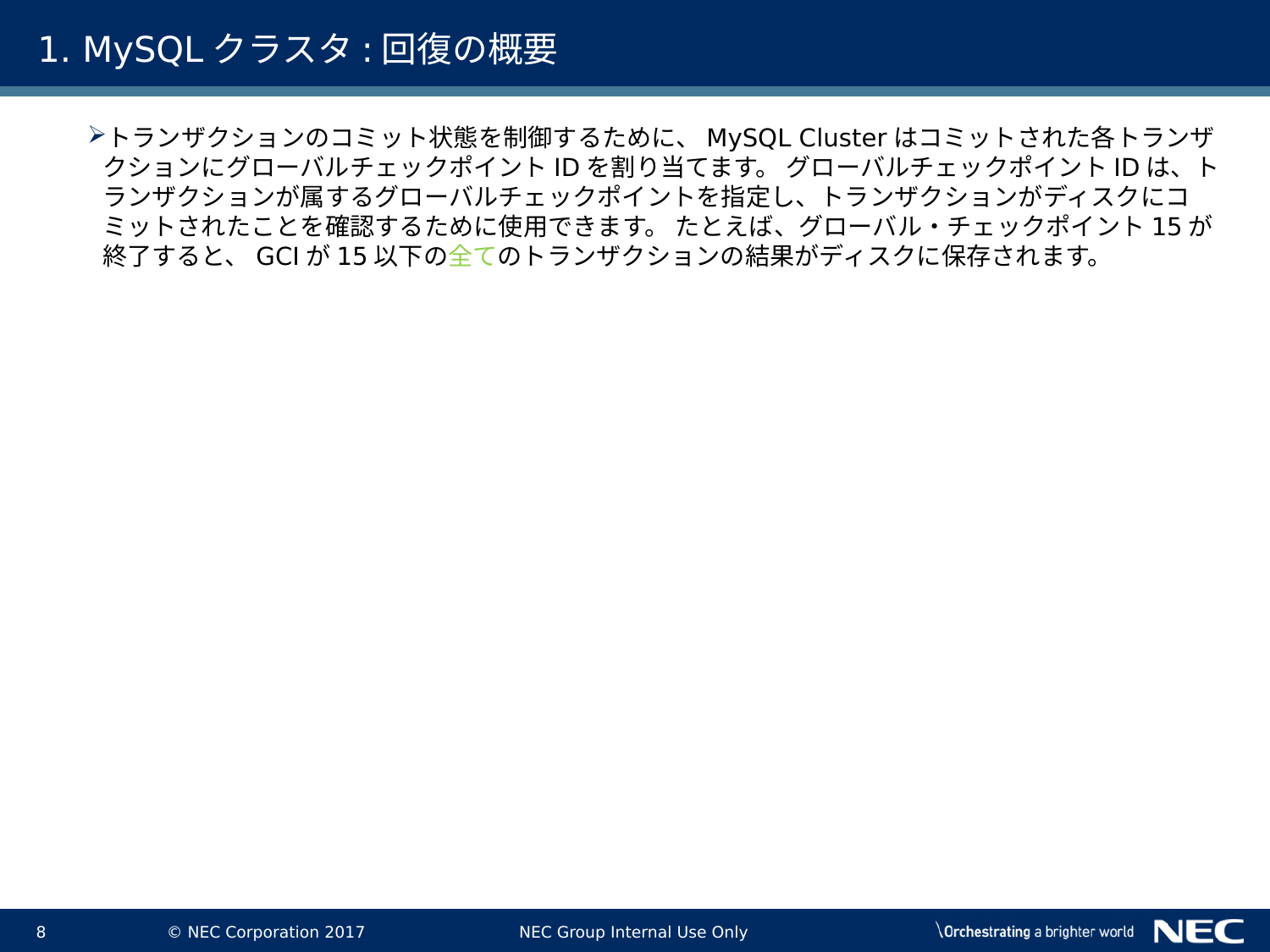

# 1. MySQLクラスタ:回復の概要
トランザクションのコミット状態を制御するために、MySQL Clusterはコミットされた各トランザクションにグローバルチェックポイントIDを割り当てます。 グローバルチェックポイントIDは、トランザクションが属するグローバルチェックポイントを指定し、トランザクションがディスクにコミットされたことを確認するために使用できます。 たとえば、グローバル・チェックポイント15が終了すると、GCIが15以下の全てのトランザクションの結果がディスクに保存されます。